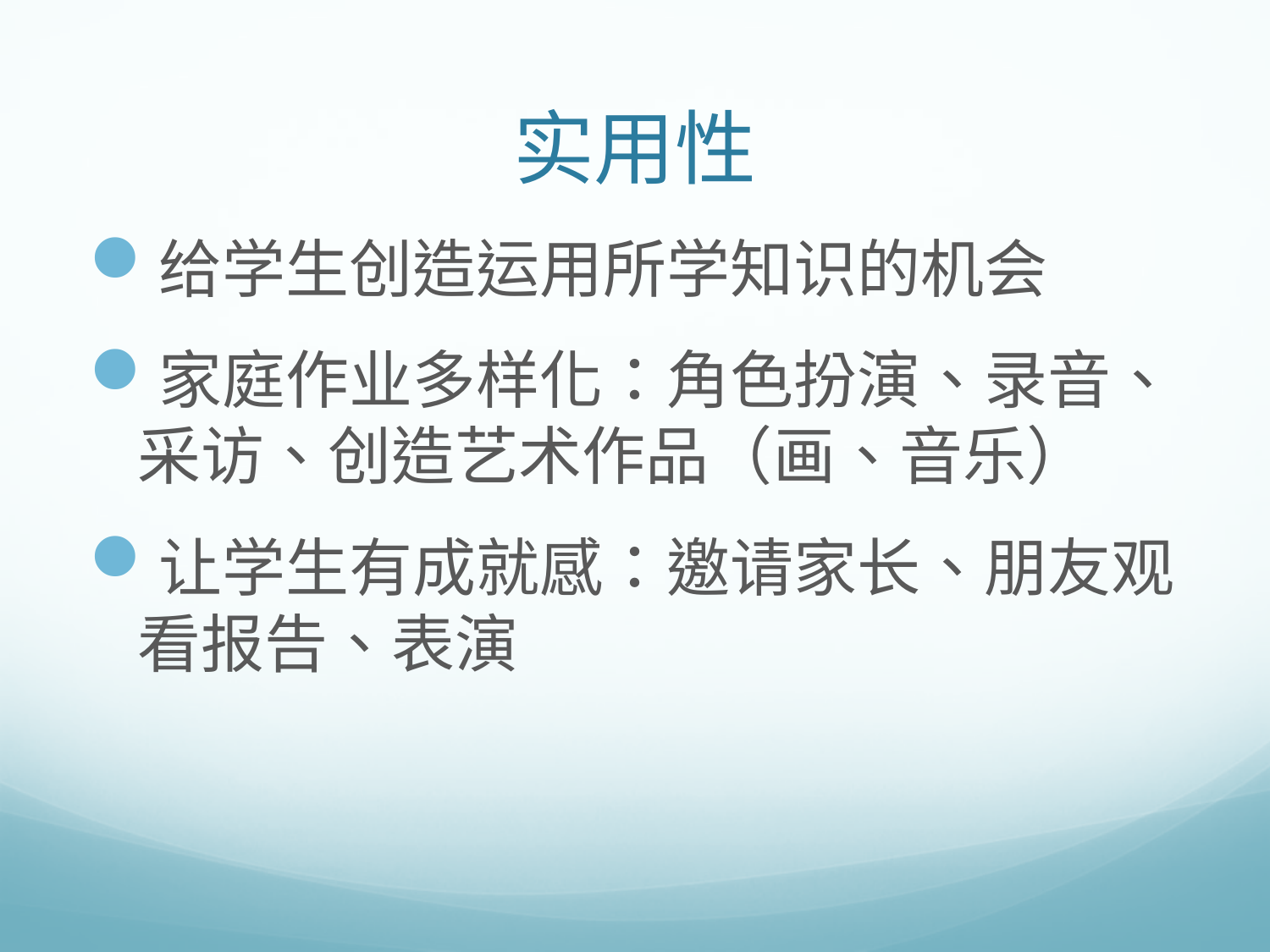

# 实用性
给学生创造运用所学知识的机会
家庭作业多样化：角色扮演、录音、采访、创造艺术作品（画、音乐）
让学生有成就感：邀请家长、朋友观看报告、表演